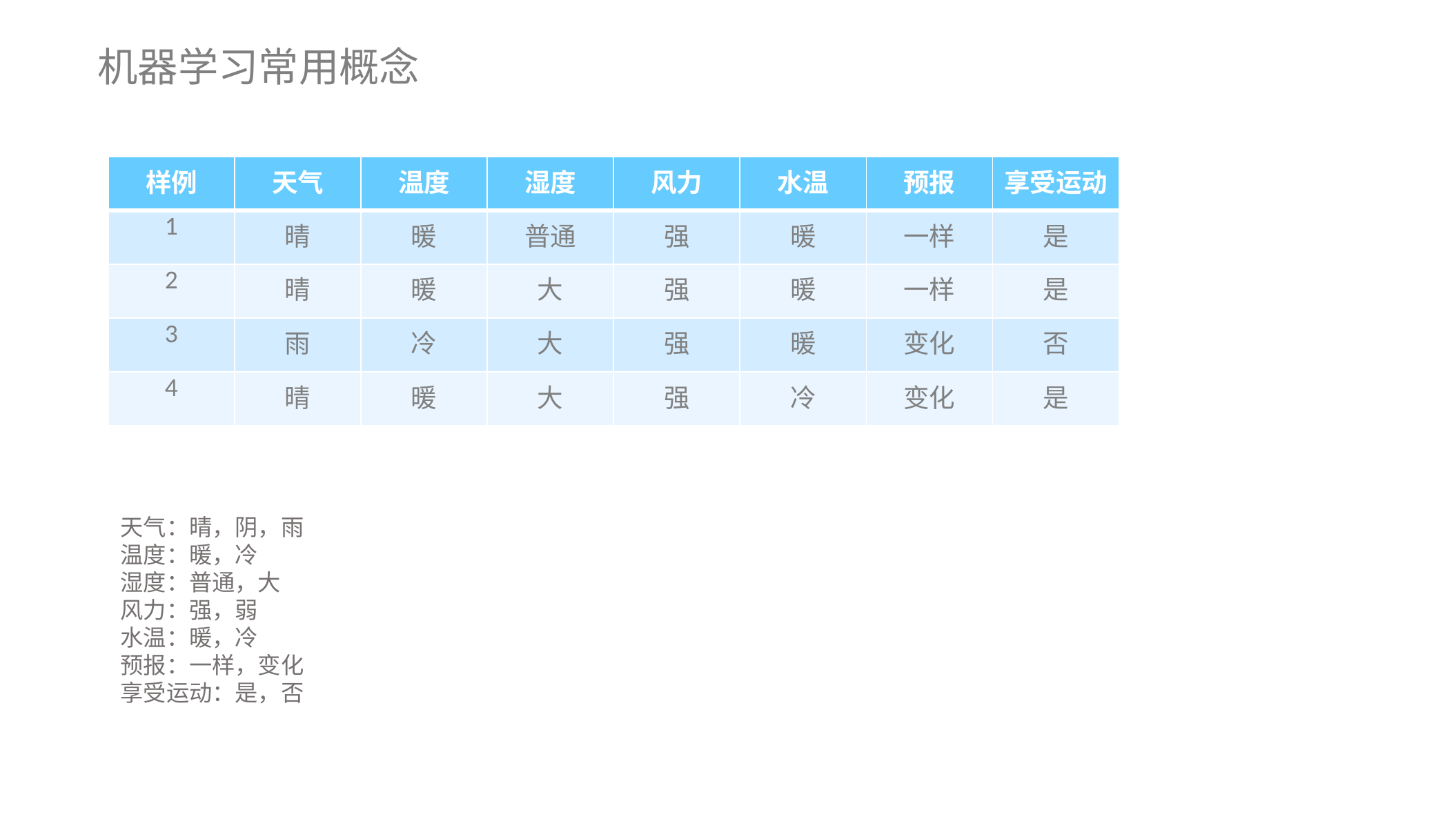

机器学习常用概念
| 样例 | 天气 | 温度 | 湿度 | 风力 | 水温 | 预报 | 享受运动 |
| --- | --- | --- | --- | --- | --- | --- | --- |
| 1 | 晴 | 暖 | 普通 | 强 | 暖 | 一样 | 是 |
| 2 | 晴 | 暖 | 大 | 强 | 暖 | 一样 | 是 |
| 3 | 雨 | 冷 | 大 | 强 | 暖 | 变化 | 否 |
| 4 | 晴 | 暖 | 大 | 强 | 冷 | 变化 | 是 |
天气：晴，阴，雨
温度：暖，冷
湿度：普通，大
风力：强，弱
水温：暖，冷
预报：一样，变化
享受运动：是，否